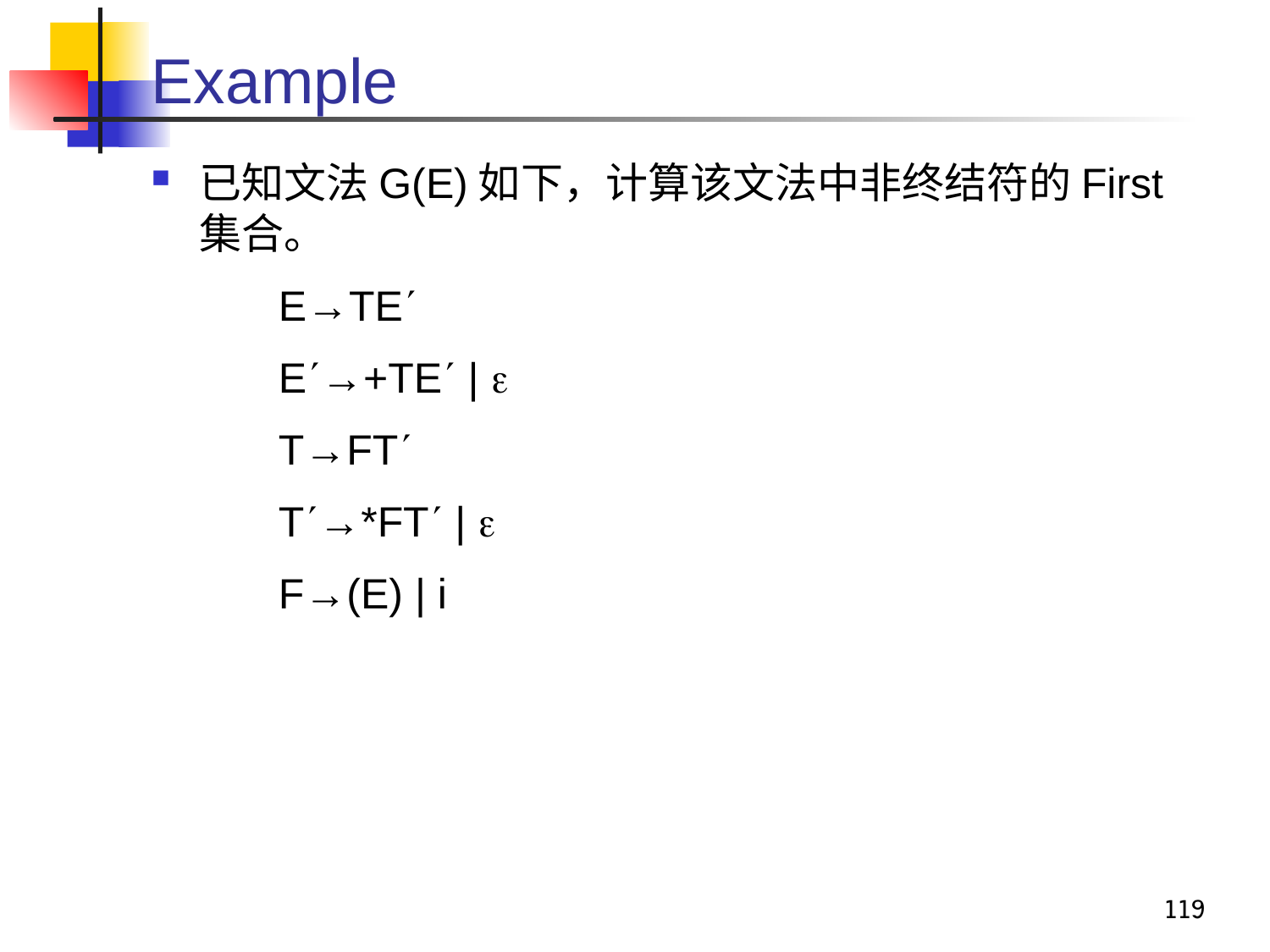

# Example
已知文法G(E)如下，计算该文法中非终结符的First集合。
E→TE′
E′→+TE′ | ε
T→FT′
T′→*FT′ | ε
F→(E) | i
119